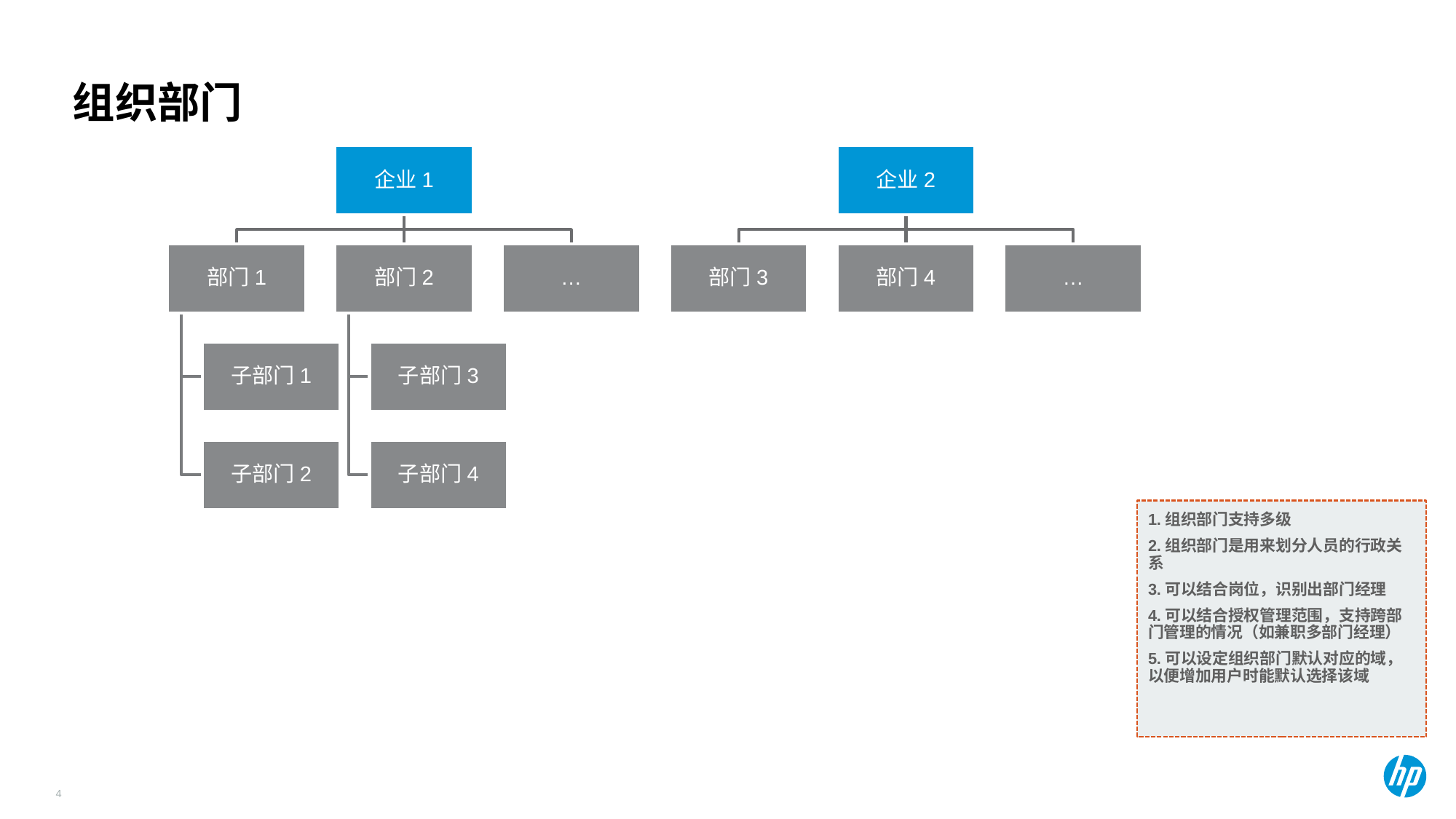

# 组织部门
企业1
部门1
子部门1
子部门2
部门2
子部门3
子部门4
…
企业2
部门3
部门4
…
1.组织部门支持多级
2.组织部门是用来划分人员的行政关系
3.可以结合岗位，识别出部门经理
4.可以结合授权管理范围，支持跨部门管理的情况（如兼职多部门经理）
5.可以设定组织部门默认对应的域，以便增加用户时能默认选择该域
4